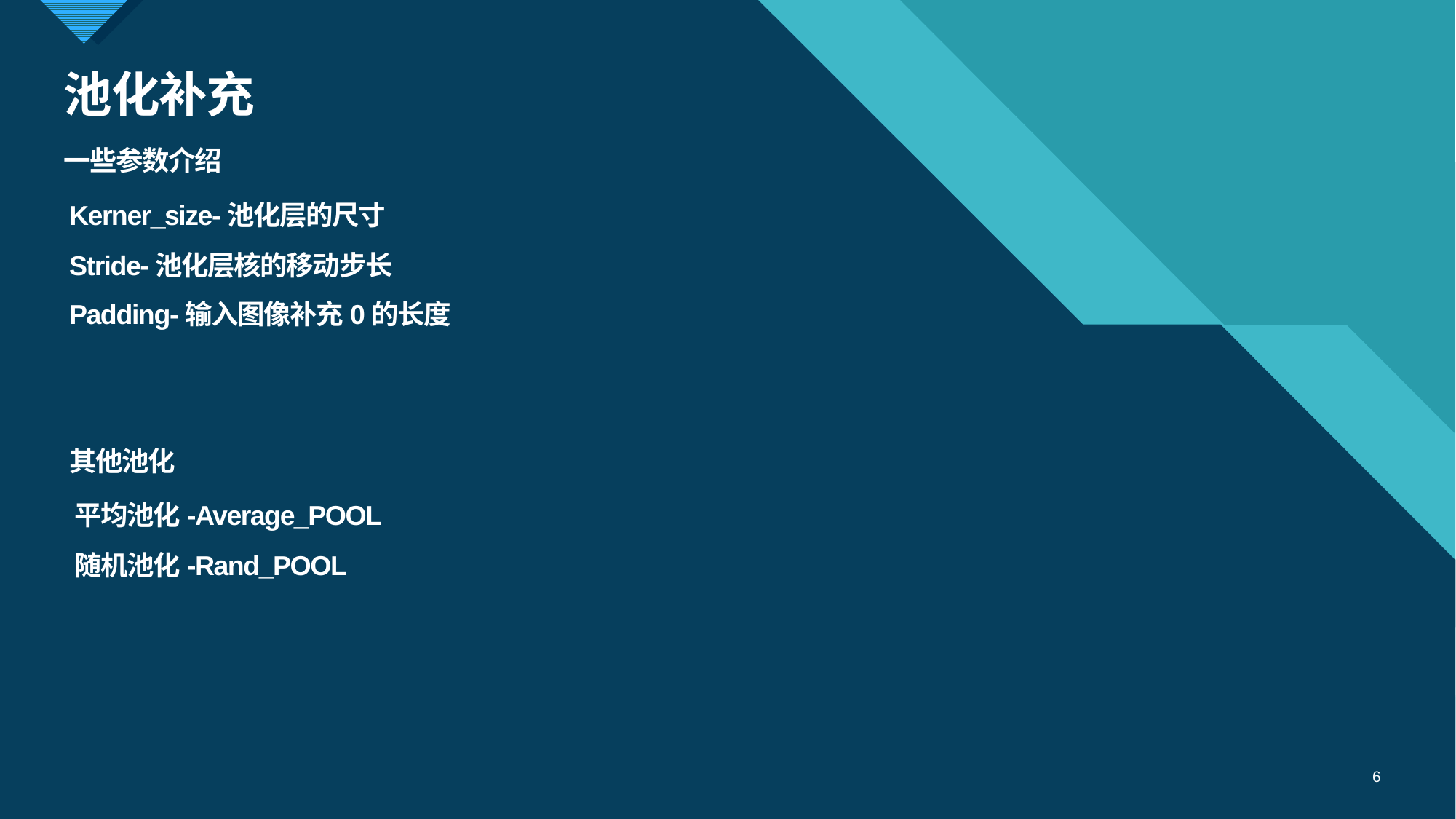

# 池化补充
一些参数介绍
Kerner_size-池化层的尺寸
Stride-池化层核的移动步长
Padding-输入图像补充0的长度
其他池化
平均池化-Average_POOL
随机池化-Rand_POOL
6